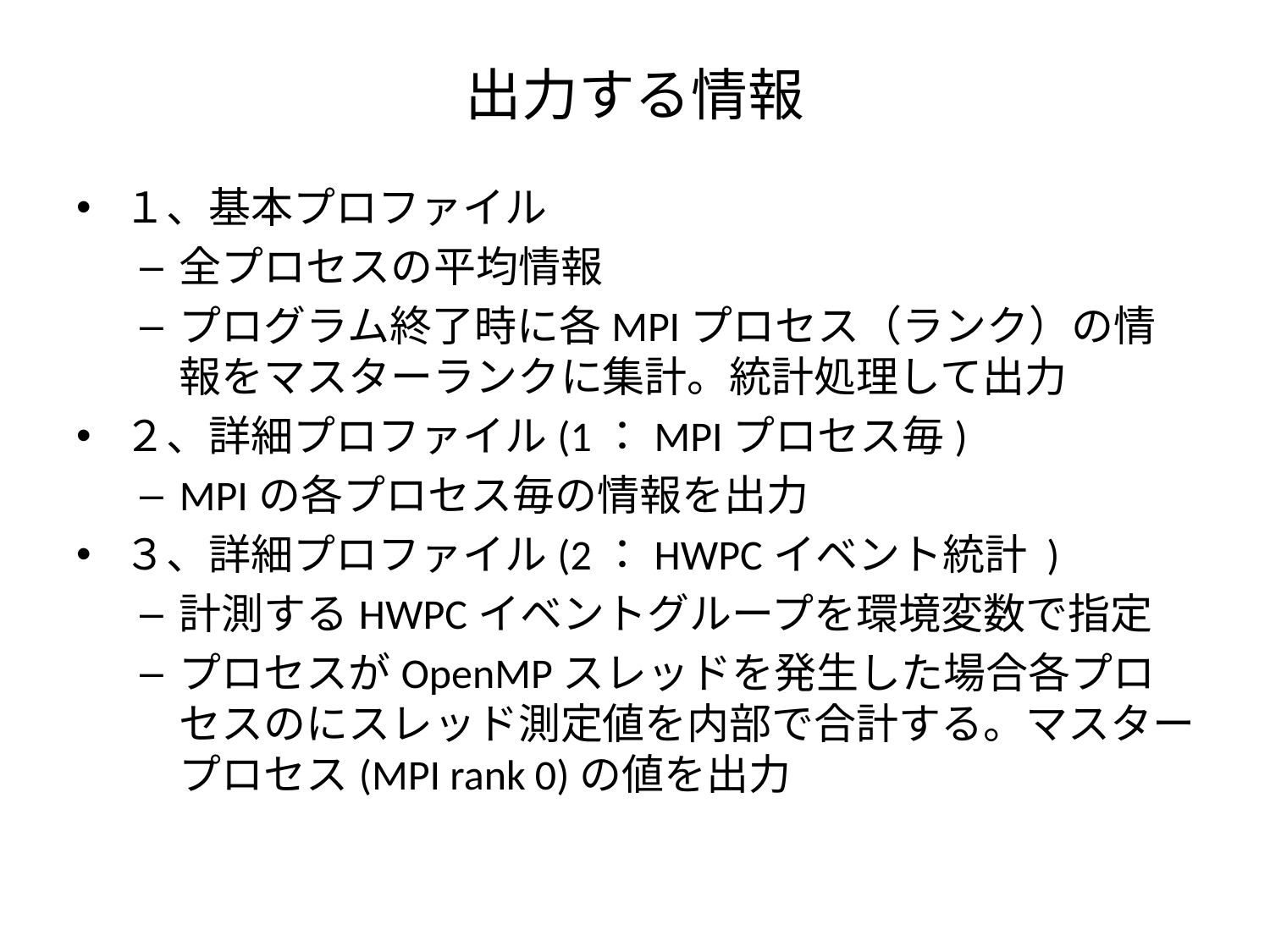

# 出力する情報
１、基本プロファイル
全プロセスの平均情報
プログラム終了時に各MPIプロセス（ランク）の情報をマスターランクに集計。統計処理して出力
２、詳細プロファイル(1：MPIプロセス毎)
MPIの各プロセス毎の情報を出力
３、詳細プロファイル(2：HWPCイベント統計 )
計測するHWPCイベントグループを環境変数で指定
プロセスがOpenMPスレッドを発生した場合各プロセスのにスレッド測定値を内部で合計する。マスタープロセス(MPI rank 0)の値を出力